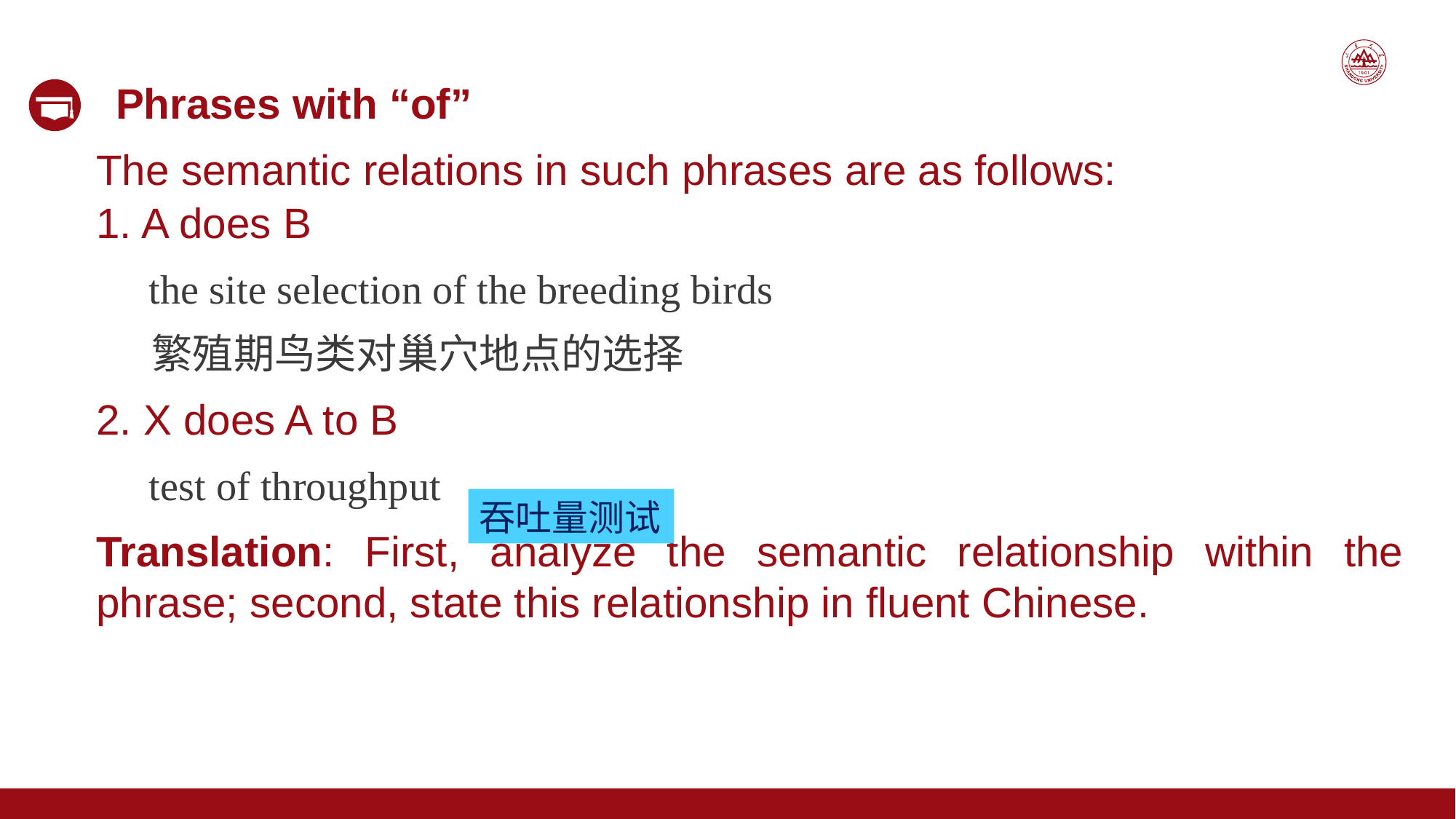

Phrases with “of”
The semantic relations in such phrases are as follows:
1. A does B
     the site selection of the breeding birds
     繁殖期鸟类对巢穴地点的选择
2. X does A to B
     test of throughput
Translation: First, analyze the semantic relationship within the phrase; second, state this relationship in fluent Chinese.
吞吐量测试